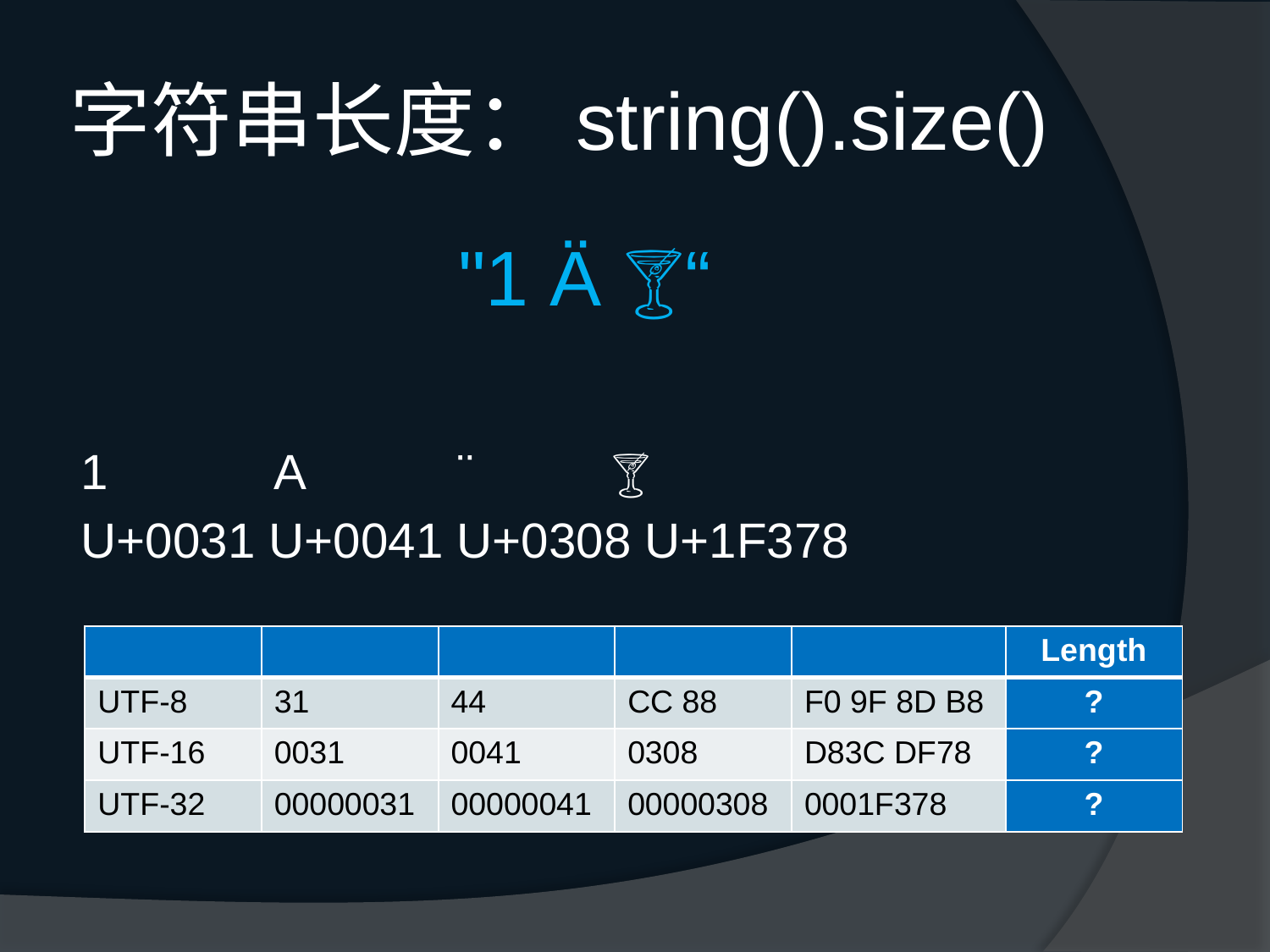

# 字符串长度：string().size()
"1 Ä 🍸“

1            A           ¨          🍸
U+0031 U+0041 U+0308 U+1F378

|  |  |  |  |  | Length |
| --- | --- | --- | --- | --- | --- |
| UTF-8 | 31 | 44 | CC 88 | F0 9F 8D B8 | ? |
| UTF-16 | 0031 | 0041 | 0308 | D83C DF78 | ? |
| UTF-32 | 00000031 | 00000041 | 00000308 | 0001F378 | ? |